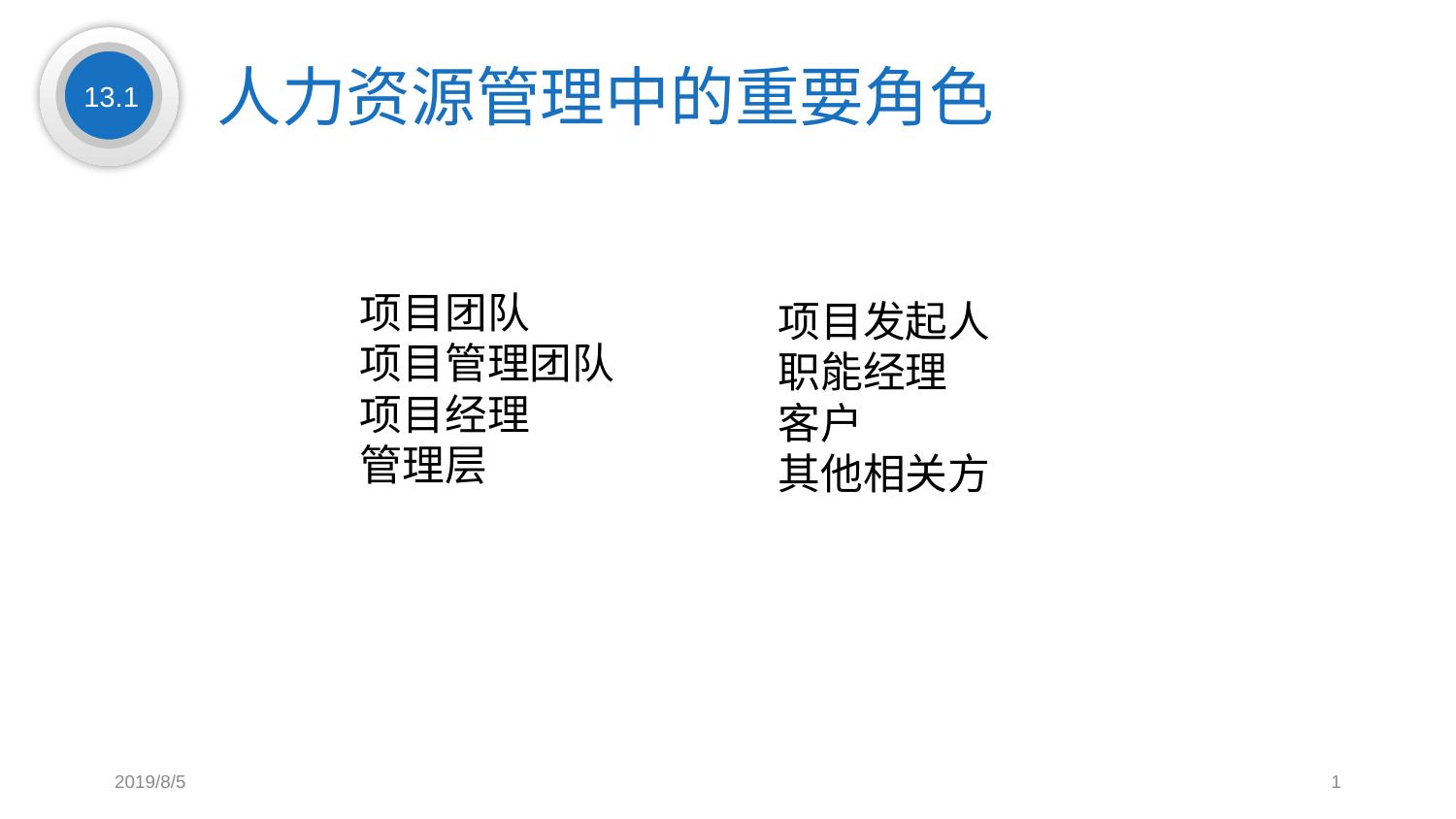

人力资源管理中的重要角色
13.1
项目团队
项目管理团队
项目经理
管理层
项目发起人
职能经理
客户
其他相关方
2019/8/5
1